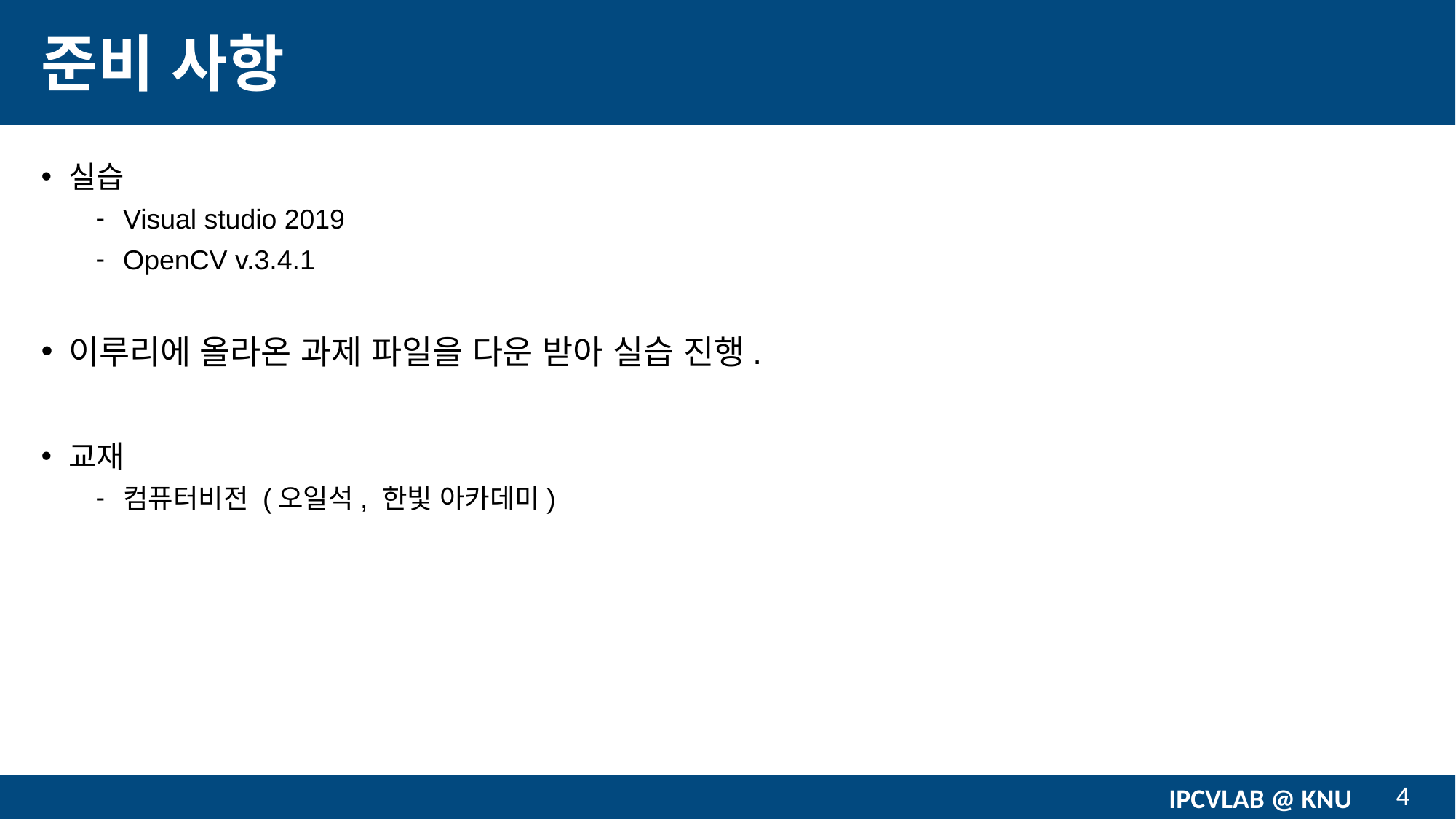

# 준비 사항
실습
Visual studio 2019
OpenCV v.3.4.1

이루리에 올라온 과제 파일을 다운 받아 실습 진행.

교재
컴퓨터비전 (오일석, 한빛 아카데미)

4